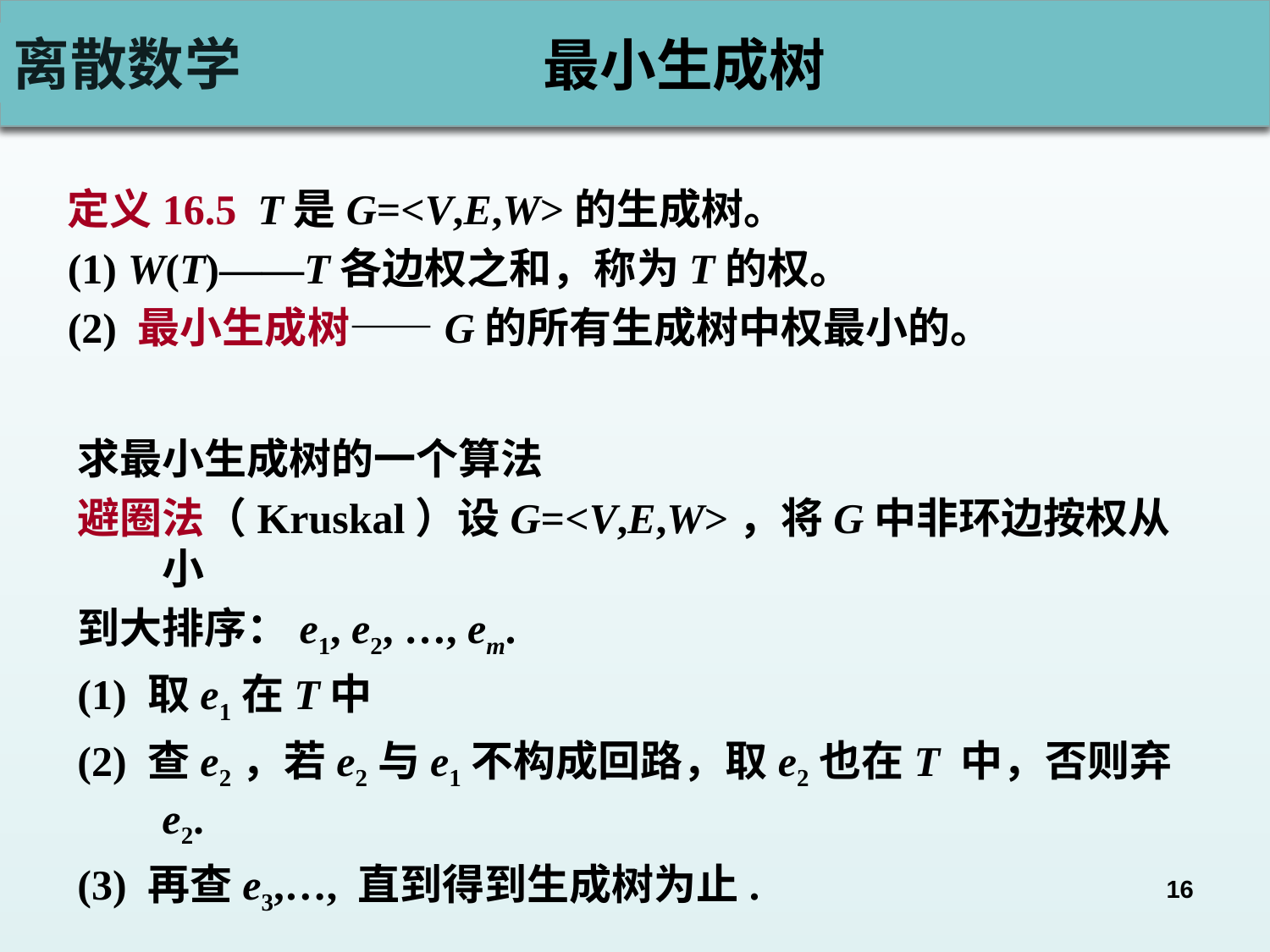

# 最小生成树
定义16.5  T是G=<V,E,W>的生成树。
(1) W(T)——T各边权之和，称为T的权。
(2) 最小生成树——G的所有生成树中权最小的。
求最小生成树的一个算法
避圈法（Kruskal）设G=<V,E,W>，将G中非环边按权从小
到大排序：e1, e2, …, em.
(1) 取e1在T中
(2) 查e2，若e2与e1不构成回路，取e2也在T 中，否则弃e2.
(3) 再查e3,…, 直到得到生成树为止.
16